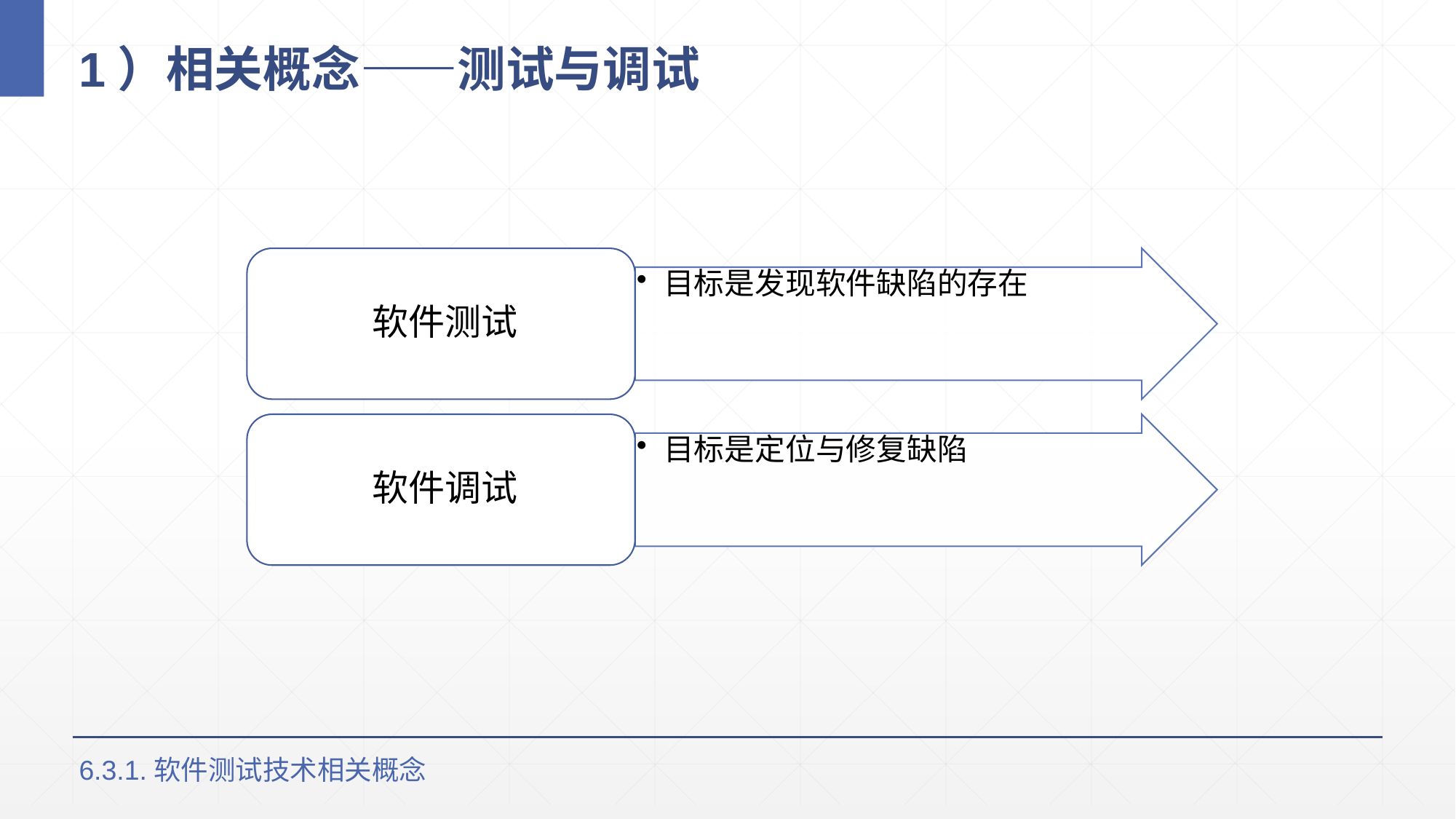

# 1）相关概念——测试与调试
目标是发现软件缺陷的存在
软件测试
目标是定位与修复缺陷
软件调试
6.3.1.软件测试技术相关概念